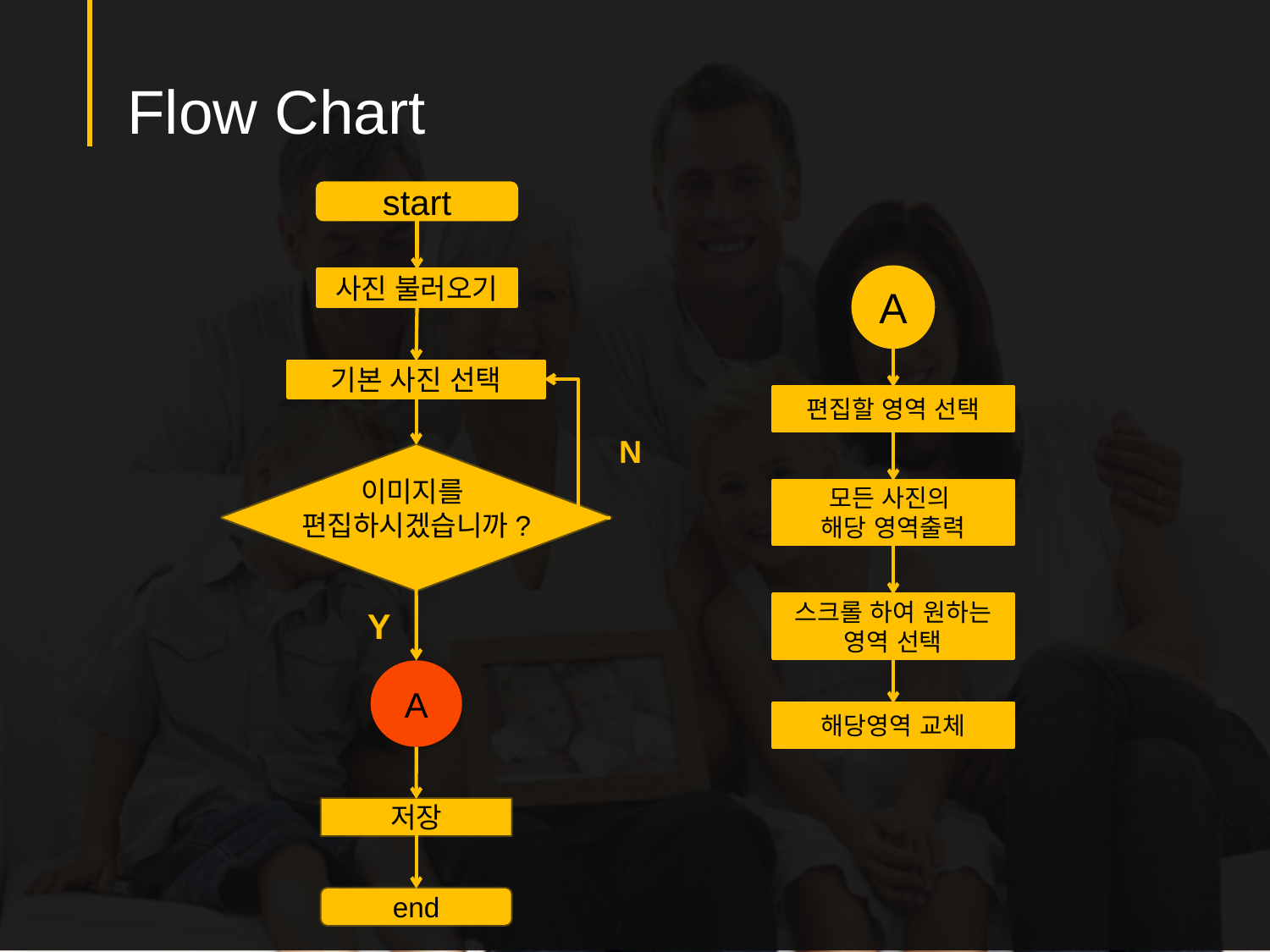

Flow Chart
start
A
편집할 영역 선택
모든 사진의
해당 영역출력
스크롤 하여 원하는 영역 선택
해당영역 교체
사진 불러오기
기본 사진 선택
N

이미지를
편집하시겠습니까?

Y
A
저장
end